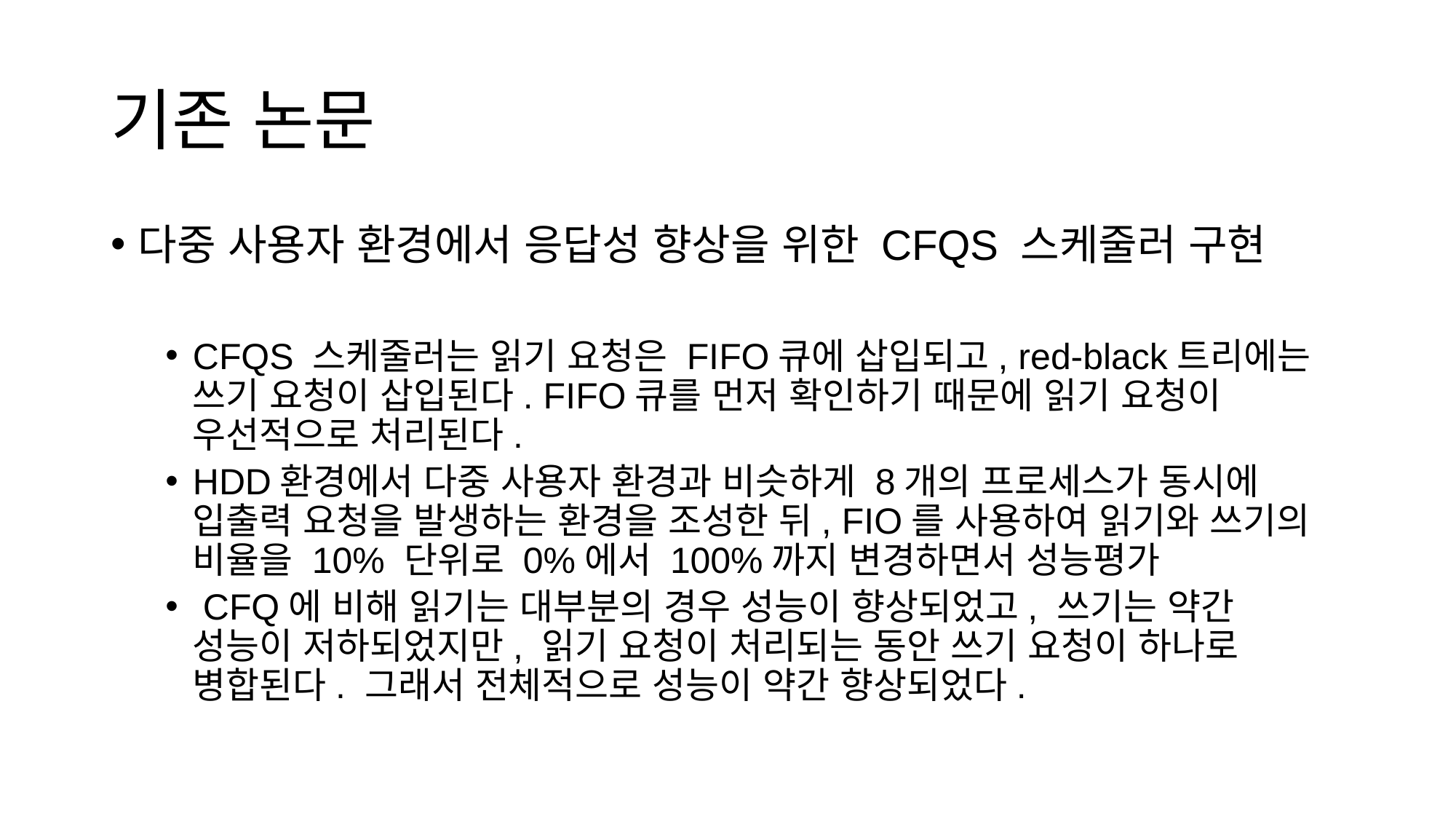

# 기존 논문
다중 사용자 환경에서 응답성 향상을 위한 CFQS 스케줄러 구현

CFQS 스케줄러는 읽기 요청은 FIFO큐에 삽입되고, red-black트리에는 쓰기 요청이 삽입된다. FIFO큐를 먼저 확인하기 때문에 읽기 요청이 우선적으로 처리된다.
HDD환경에서 다중 사용자 환경과 비슷하게 8개의 프로세스가 동시에 입출력 요청을 발생하는 환경을 조성한 뒤, FIO를 사용하여 읽기와 쓰기의 비율을 10% 단위로 0%에서 100%까지 변경하면서 성능평가
 CFQ에 비해 읽기는 대부분의 경우 성능이 향상되었고, 쓰기는 약간 성능이 저하되었지만, 읽기 요청이 처리되는 동안 쓰기 요청이 하나로 병합된다. 그래서 전체적으로 성능이 약간 향상되었다.